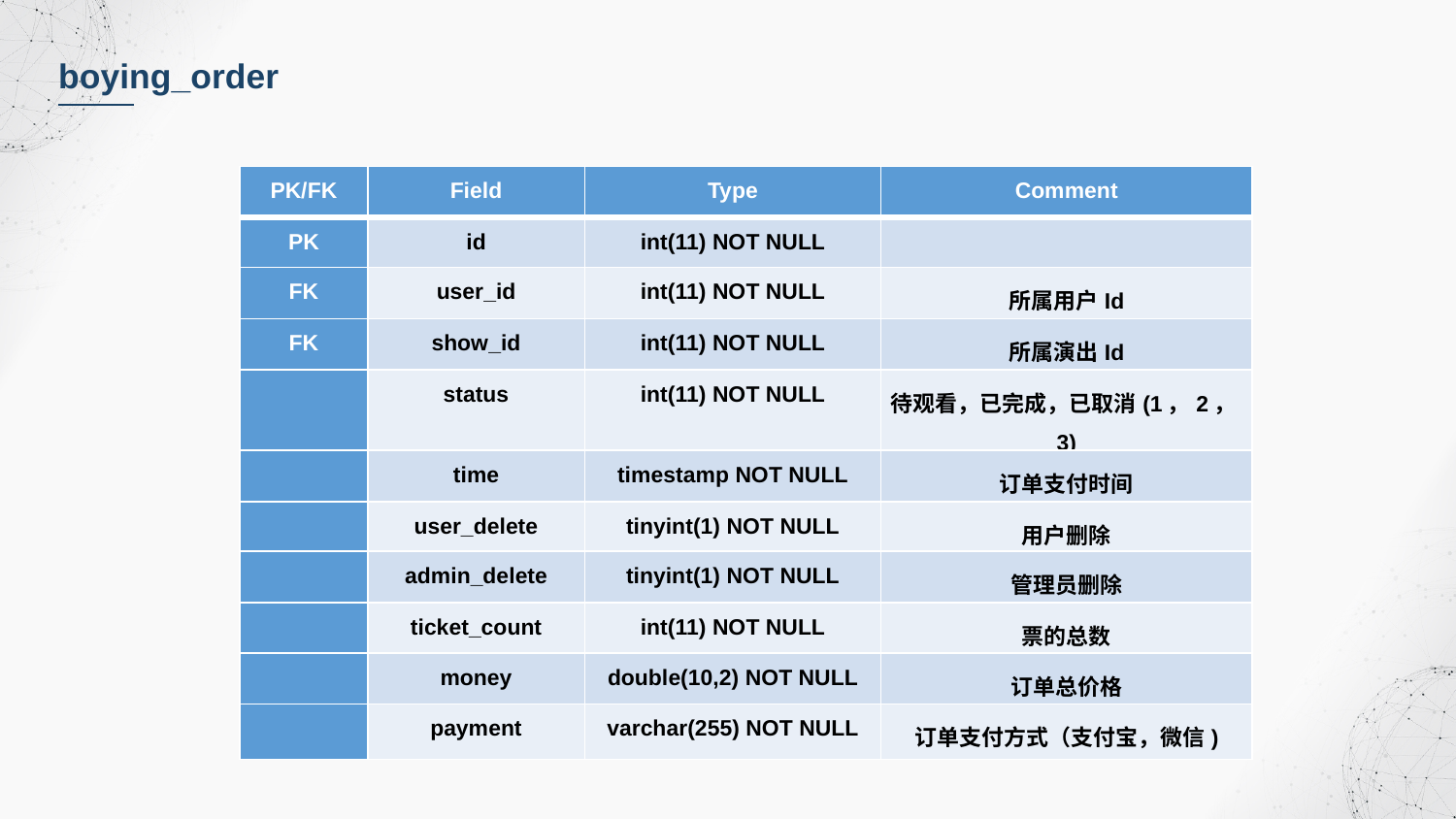

boying_order

| PK/FK | Field | Type | Comment |
| --- | --- | --- | --- |
| PK | id | int(11) NOT NULL |  |
| FK | user\_id | int(11) NOT NULL | 所属用户Id |
| FK | show\_id | int(11) NOT NULL | 所属演出Id |
|  | status | int(11) NOT NULL | 待观看，已完成，已取消(1，2，3) |
|  | time | timestamp NOT NULL | 订单支付时间 |
|  | user\_delete | tinyint(1) NOT NULL | 用户删除 |
|  | admin\_delete | tinyint(1) NOT NULL | 管理员删除 |
|  | ticket\_count | int(11) NOT NULL | 票的总数 |
|  | money | double(10,2) NOT NULL | 订单总价格 |
|  | payment | varchar(255) NOT NULL | 订单支付方式（支付宝，微信) |